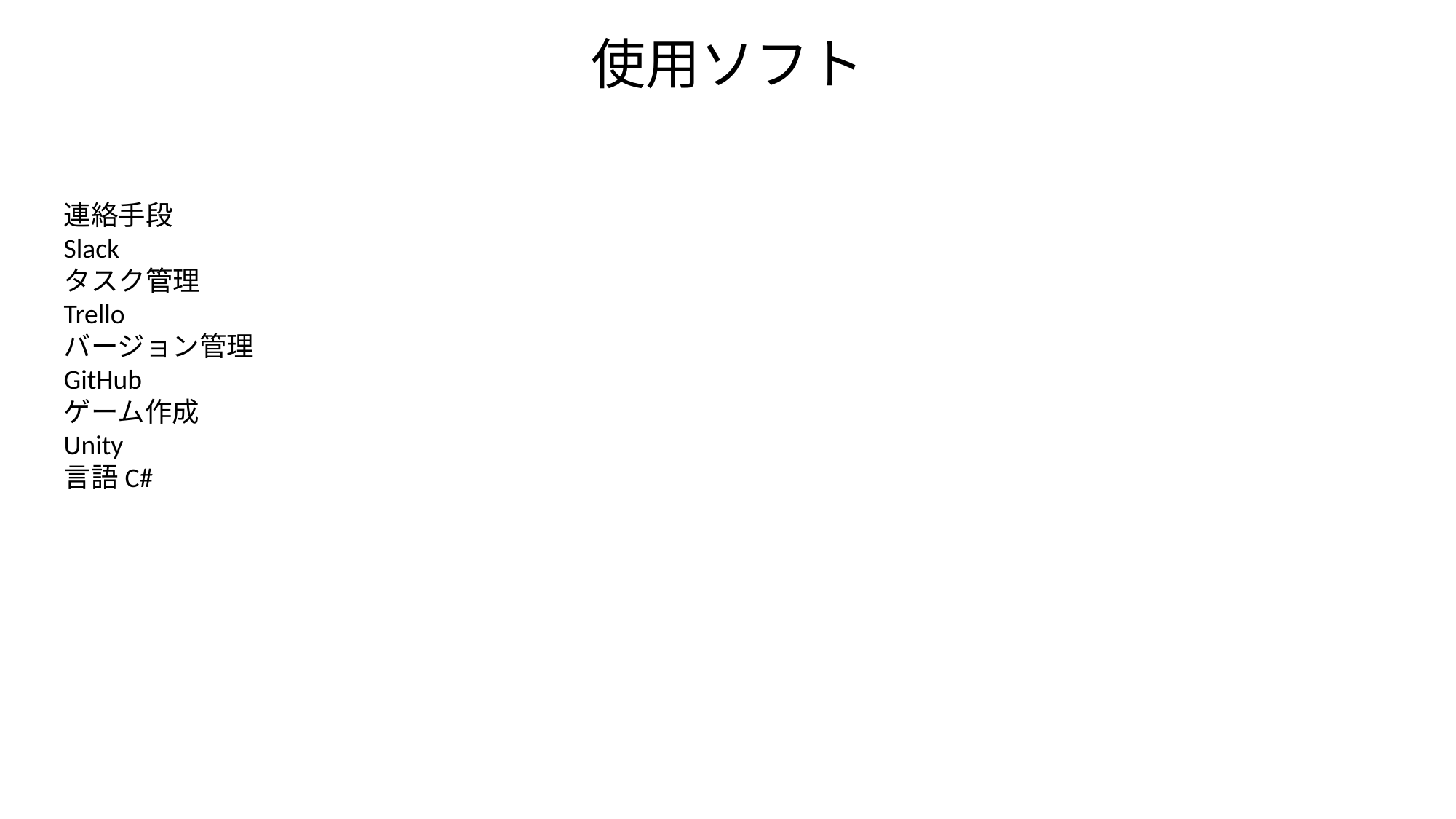

使用ソフト
連絡手段
Slack
タスク管理
Trello
バージョン管理
GitHub
ゲーム作成
Unity
言語C#